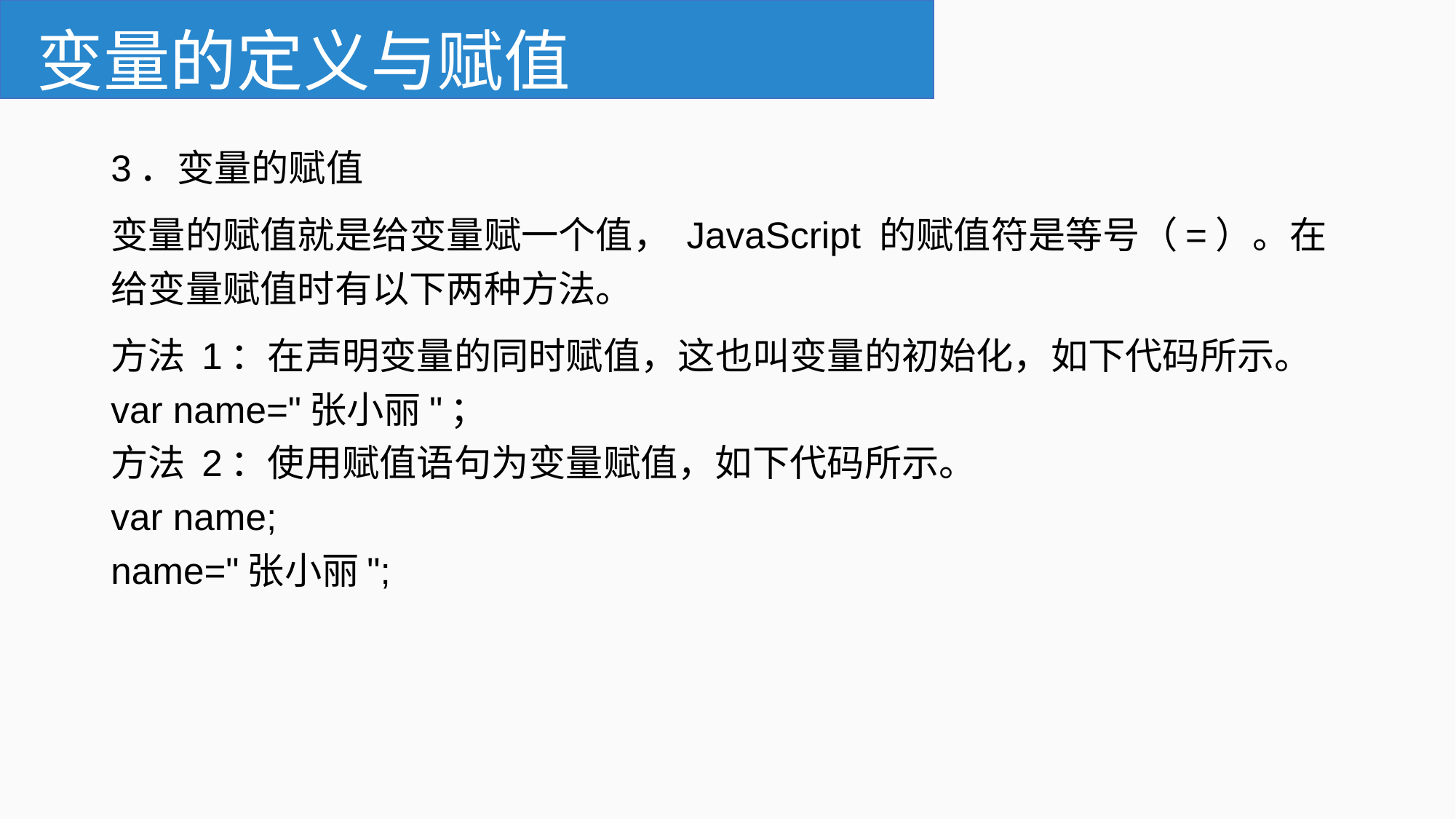

# 变量的定义与赋值
3．变量的赋值
变量的赋值就是给变量赋一个值， JavaScript 的赋值符是等号（=）。在给变量赋值时有以下两种方法。
方法 1：在声明变量的同时赋值，这也叫变量的初始化，如下代码所示。
var name="张小丽"；
方法 2：使用赋值语句为变量赋值，如下代码所示。
var name;
name="张小丽";